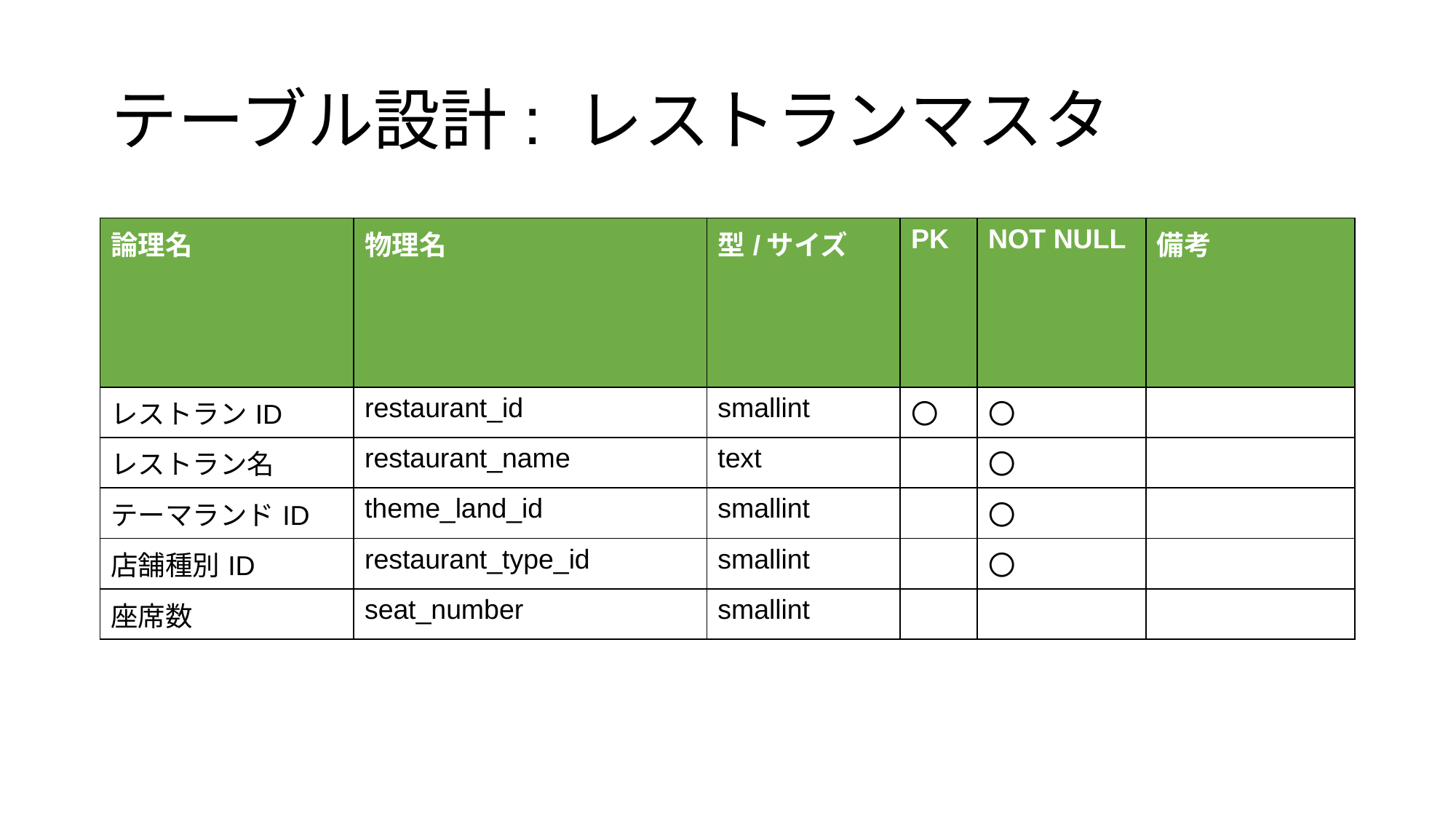

# テーブル設計: レストランマスタ
| 論理名 | 物理名 | 型/サイズ | PK | NOT NULL | 備考 |
| --- | --- | --- | --- | --- | --- |
| レストランID | restaurant\_id | smallint | 〇 | 〇 |  |
| レストラン名 | restaurant\_name | text |  | 〇 |  |
| テーマランドID | theme\_land\_id | smallint |  | 〇 |  |
| 店舗種別ID | restaurant\_type\_id | smallint |  | 〇 |  |
| 座席数 | seat\_number | smallint |  |  |  |